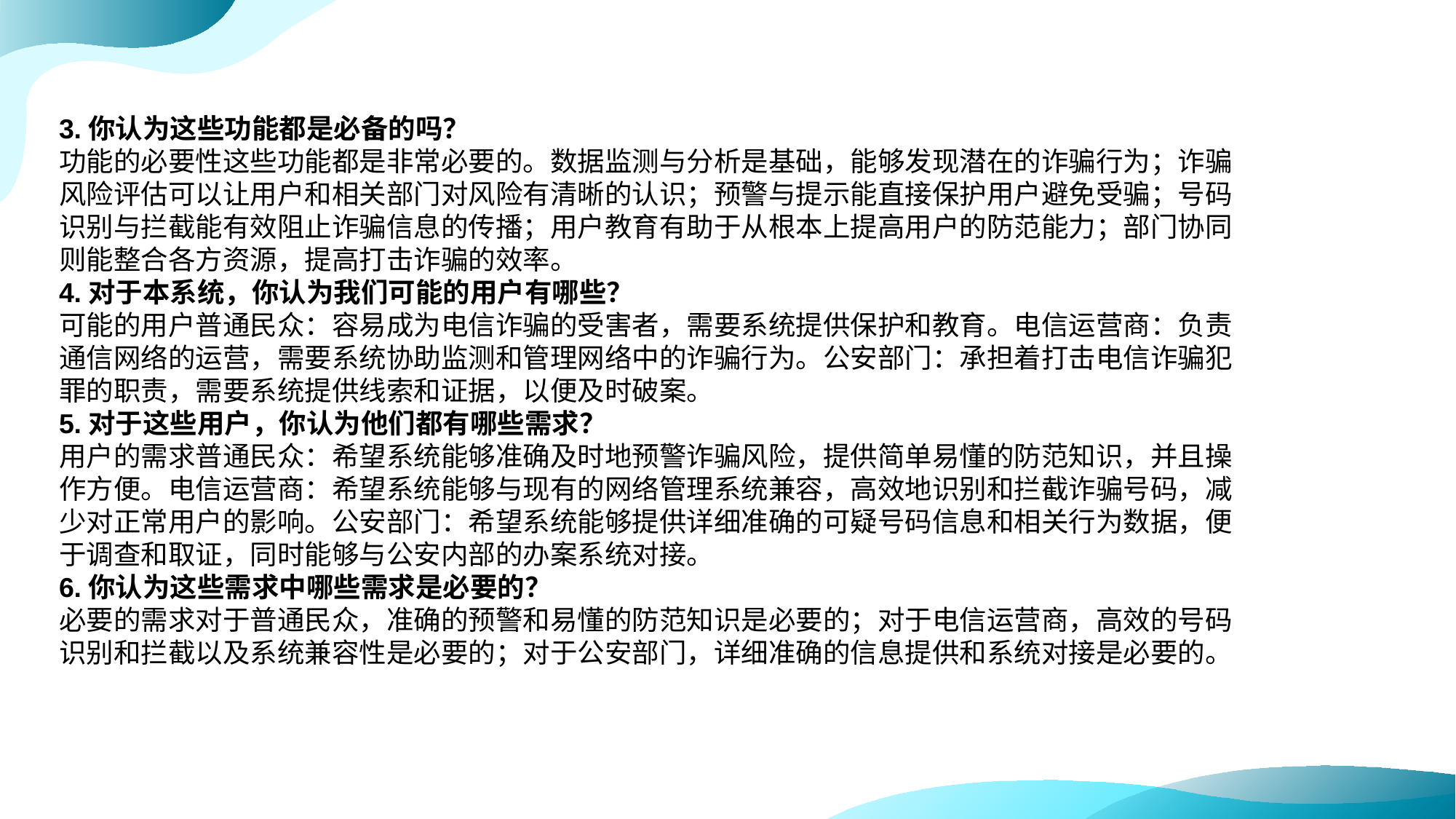

3.你认为这些功能都是必备的吗？
功能的必要性这些功能都是非常必要的。数据监测与分析是基础，能够发现潜在的诈骗行为；诈骗风险评估可以让用户和相关部门对风险有清晰的认识；预警与提示能直接保护用户避免受骗；号码识别与拦截能有效阻止诈骗信息的传播；用户教育有助于从根本上提高用户的防范能力；部门协同则能整合各方资源，提高打击诈骗的效率。
4.对于本系统，你认为我们可能的用户有哪些？
可能的用户普通民众：容易成为电信诈骗的受害者，需要系统提供保护和教育。电信运营商：负责通信网络的运营，需要系统协助监测和管理网络中的诈骗行为。公安部门：承担着打击电信诈骗犯罪的职责，需要系统提供线索和证据，以便及时破案。
5.对于这些用户，你认为他们都有哪些需求？
用户的需求普通民众：希望系统能够准确及时地预警诈骗风险，提供简单易懂的防范知识，并且操作方便。电信运营商：希望系统能够与现有的网络管理系统兼容，高效地识别和拦截诈骗号码，减少对正常用户的影响。公安部门：希望系统能够提供详细准确的可疑号码信息和相关行为数据，便于调查和取证，同时能够与公安内部的办案系统对接。
6.你认为这些需求中哪些需求是必要的？
必要的需求对于普通民众，准确的预警和易懂的防范知识是必要的；对于电信运营商，高效的号码识别和拦截以及系统兼容性是必要的；对于公安部门，详细准确的信息提供和系统对接是必要的。